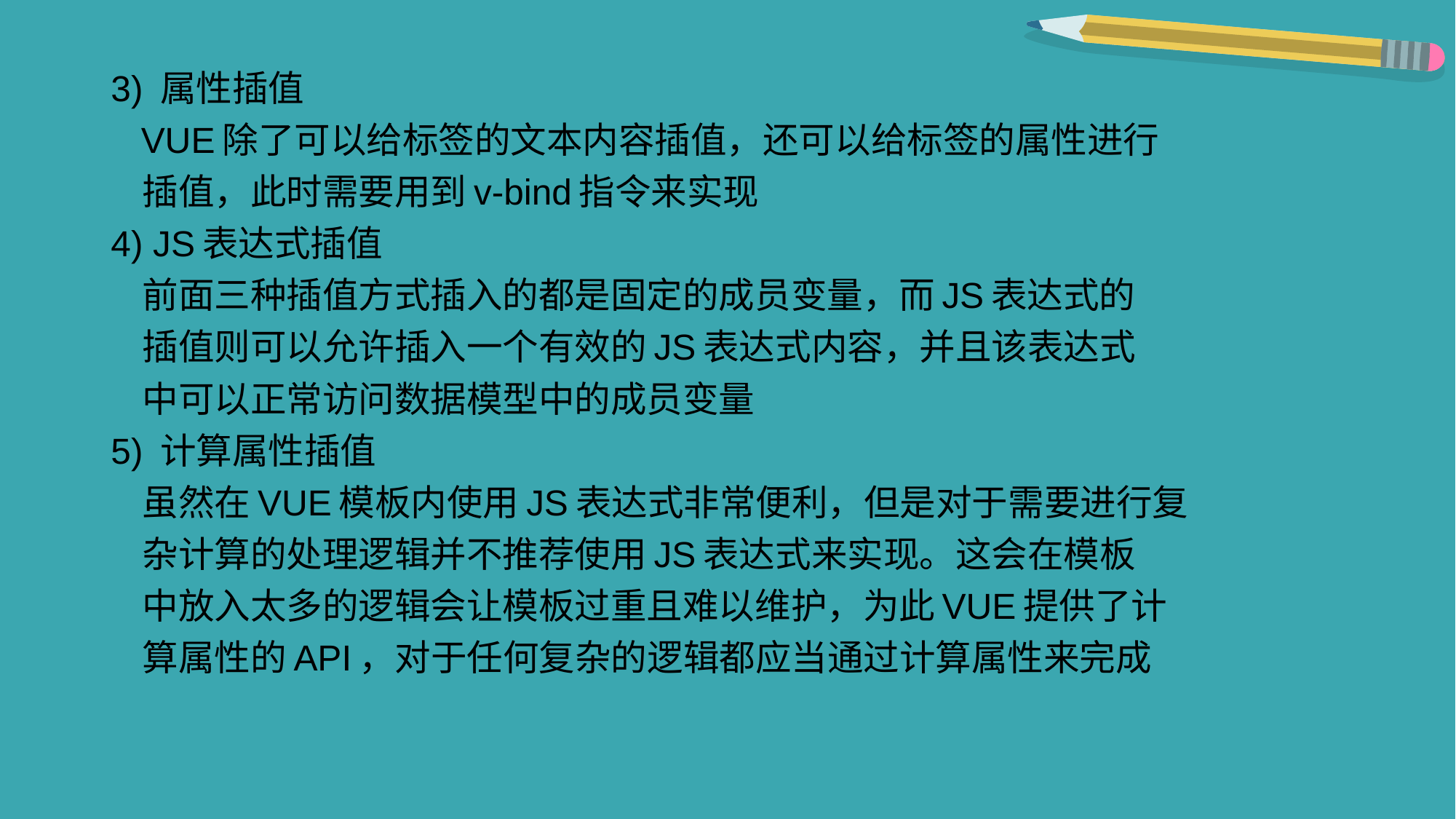

3) 属性插值
   VUE除了可以给标签的文本内容插值，还可以给标签的属性进行
   插值，此时需要用到v-bind指令来实现
4) JS表达式插值
   前面三种插值方式插入的都是固定的成员变量，而JS表达式的
   插值则可以允许插入一个有效的JS表达式内容，并且该表达式
   中可以正常访问数据模型中的成员变量
5) 计算属性插值
   虽然在VUE模板内使用JS表达式非常便利，但是对于需要进行复
   杂计算的处理逻辑并不推荐使用JS表达式来实现。这会在模板
   中放入太多的逻辑会让模板过重且难以维护，为此VUE提供了计
   算属性的API，对于任何复杂的逻辑都应当通过计算属性来完成